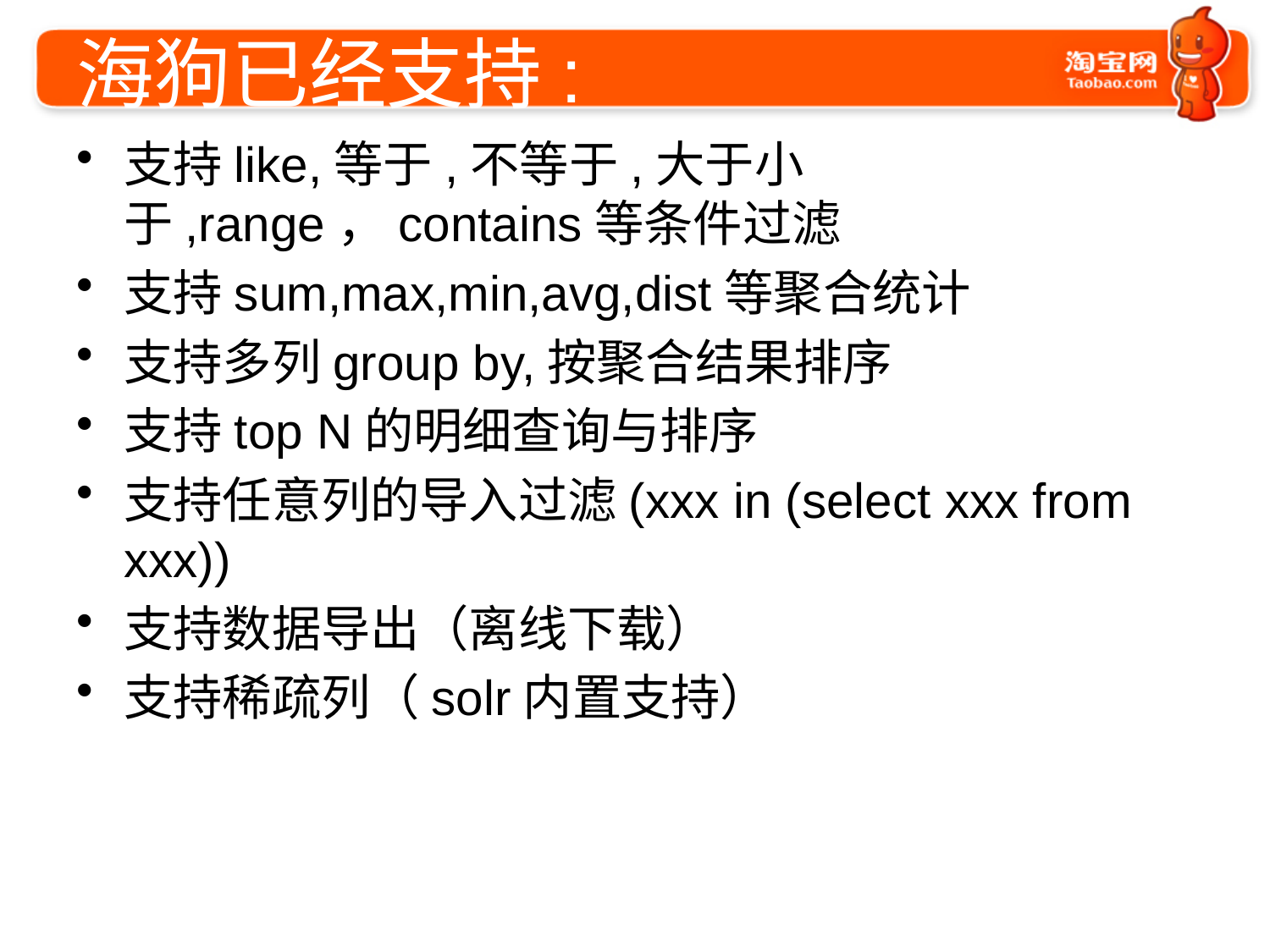

# 海狗已经支持:
支持like,等于,不等于,大于小于,range，contains等条件过滤
支持sum,max,min,avg,dist等聚合统计
支持多列group by,按聚合结果排序
支持top N的明细查询与排序
支持任意列的导入过滤(xxx in (select xxx from xxx))
支持数据导出（离线下载）
支持稀疏列（solr内置支持）